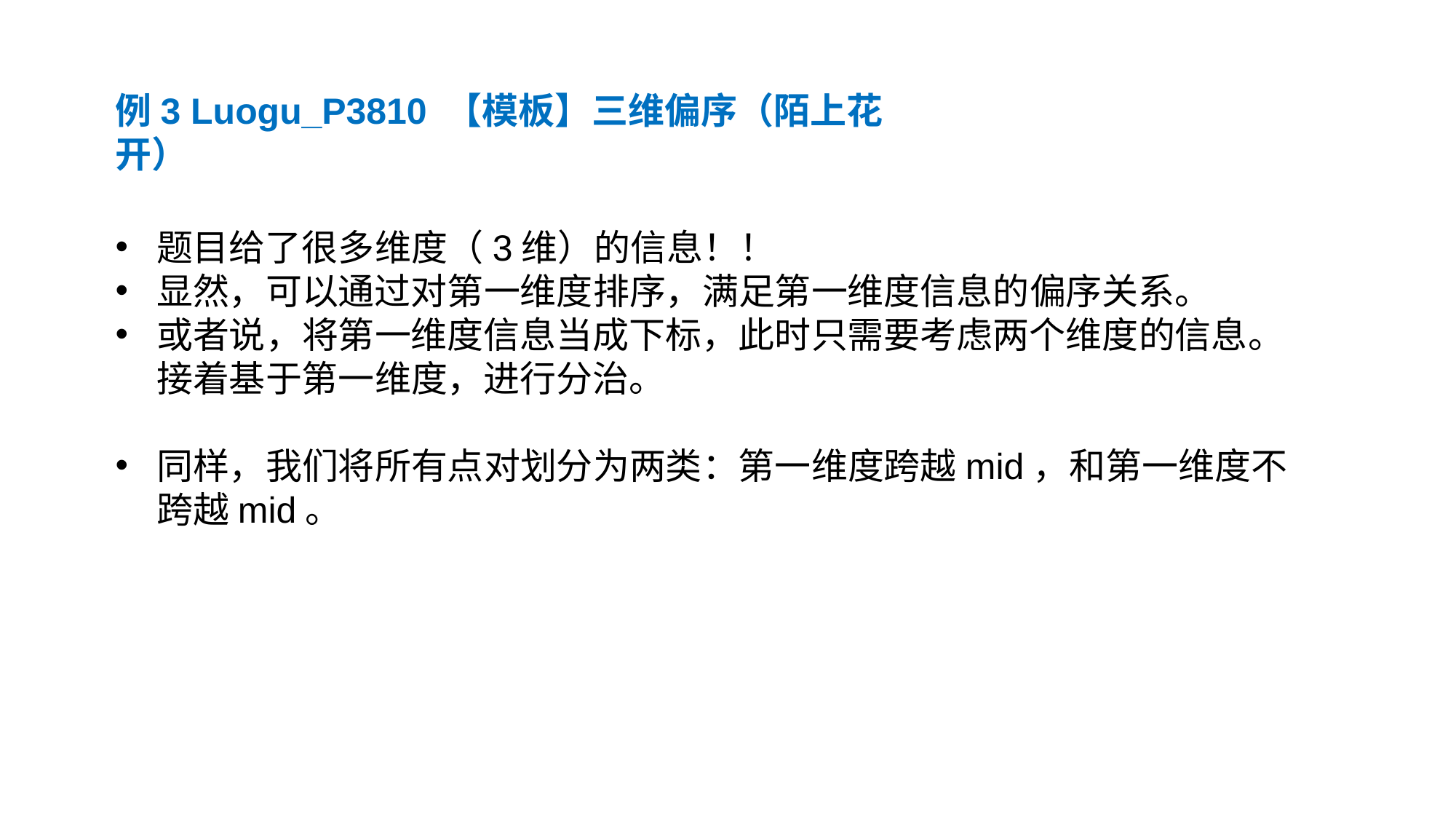

例3 Luogu_P3810 【模板】三维偏序（陌上花开）
题目给了很多维度（3维）的信息！！
显然，可以通过对第一维度排序，满足第一维度信息的偏序关系。
或者说，将第一维度信息当成下标，此时只需要考虑两个维度的信息。接着基于第一维度，进行分治。

同样，我们将所有点对划分为两类：第一维度跨越mid，和第一维度不跨越mid。